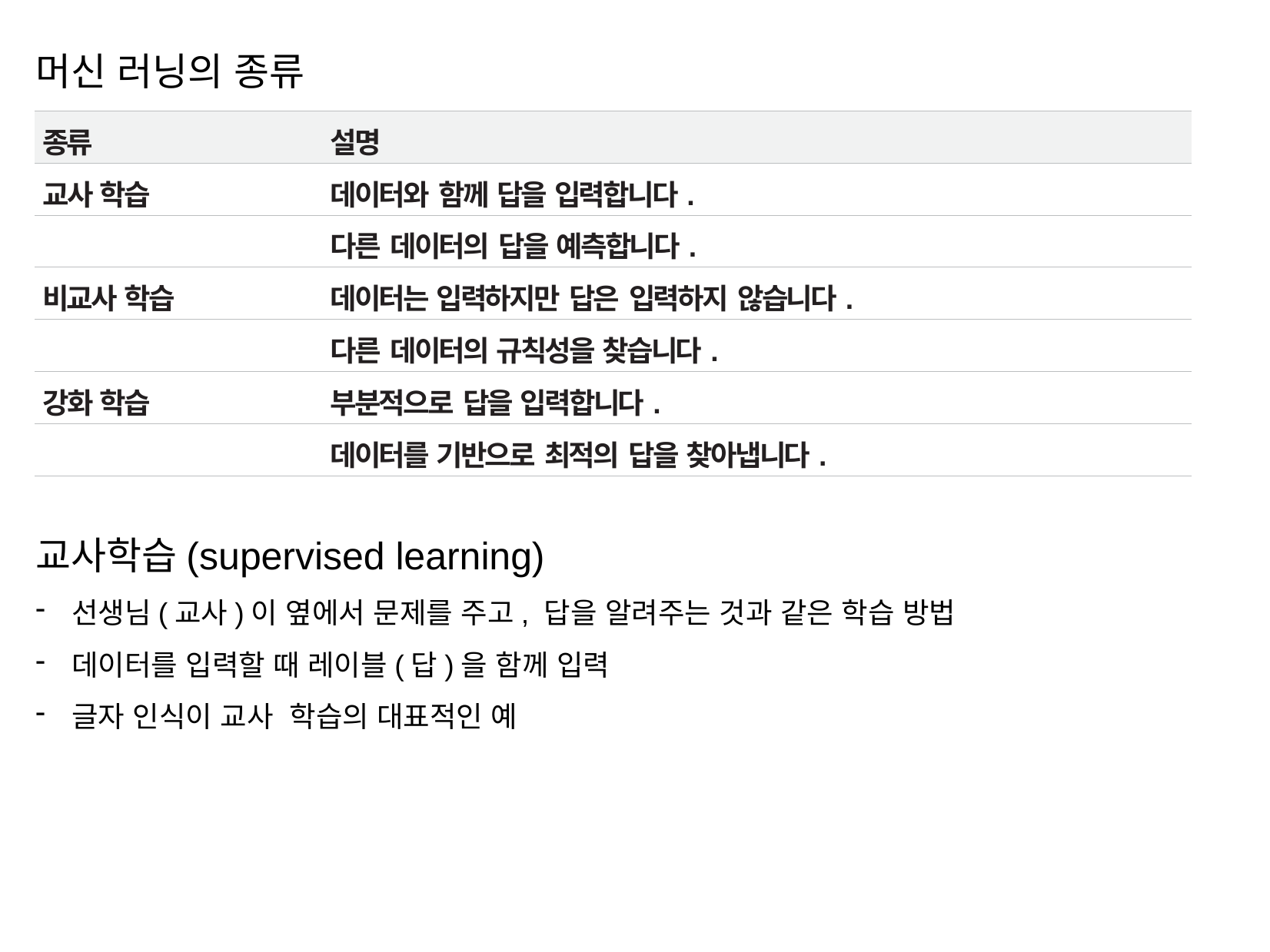

머신 러닝의 종류

교사학습(supervised learning)
선생님(교사)이 옆에서 문제를 주고, 답을 알려주는 것과 같은 학습 방법
데이터를 입력할 때 레이블(답)을 함께 입력
글자 인식이 교사  학습의 대표적인 예
| 종류 | 설명 |
| --- | --- |
| 교사 학습 | 데이터와 함께 답을 입력합니다. |
|  | 다른 데이터의 답을 예측합니다. |
| 비교사 학습 | 데이터는 입력하지만 답은 입력하지 않습니다. |
|  | 다른 데이터의 규칙성을 찾습니다. |
| 강화 학습 | 부분적으로 답을 입력합니다. |
|  | 데이터를 기반으로 최적의 답을 찾아냅니다. |